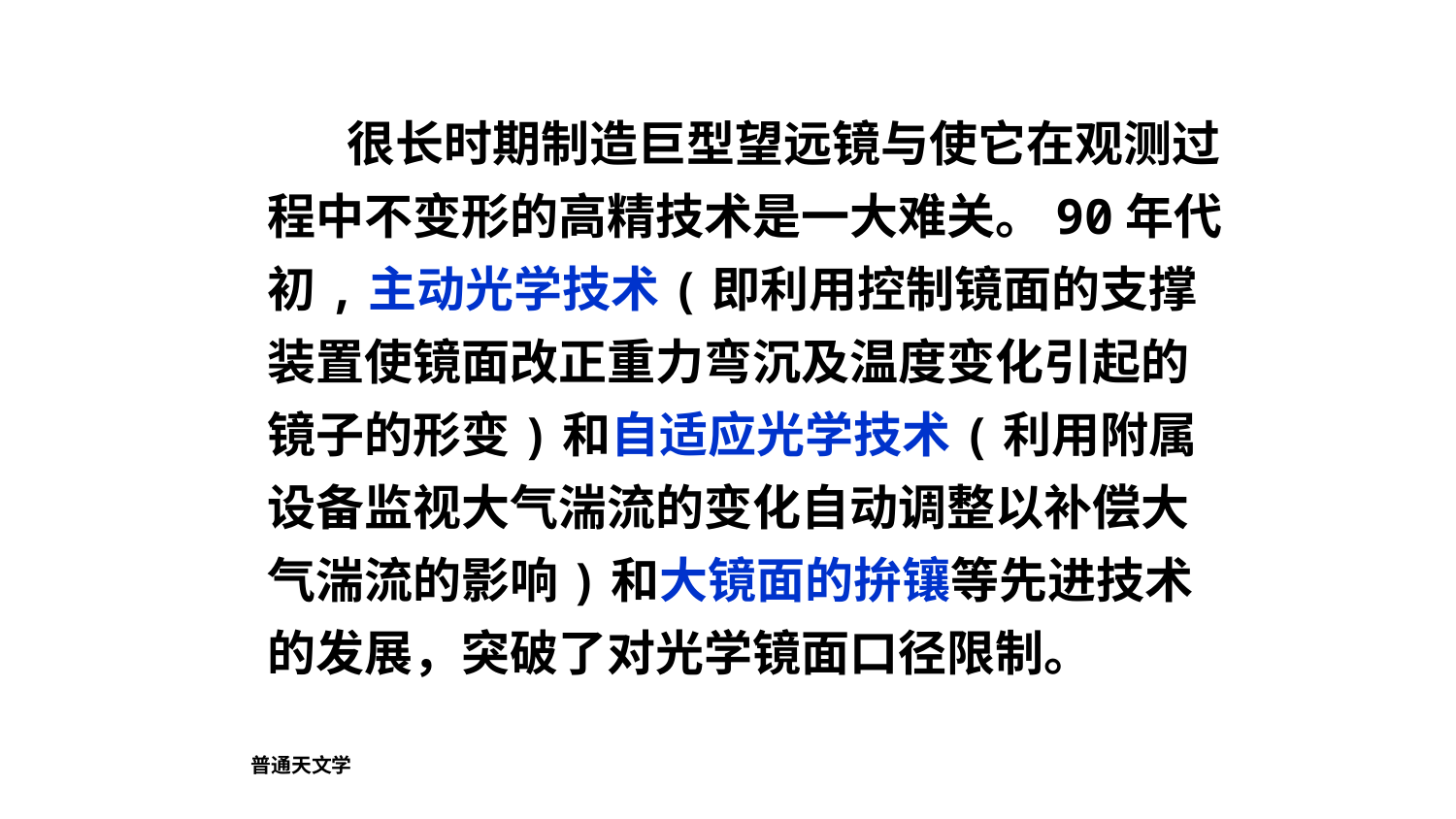

很长时期制造巨型望远镜与使它在观测过程中不变形的高精技术是一大难关。90年代初,主动光学技术(即利用控制镜面的支撑装置使镜面改正重力弯沉及温度变化引起的镜子的形变)和自适应光学技术(利用附属设备监视大气湍流的变化自动调整以补偿大气湍流的影响)和大镜面的拚镶等先进技术的发展，突破了对光学镜面口径限制。
普通天文学